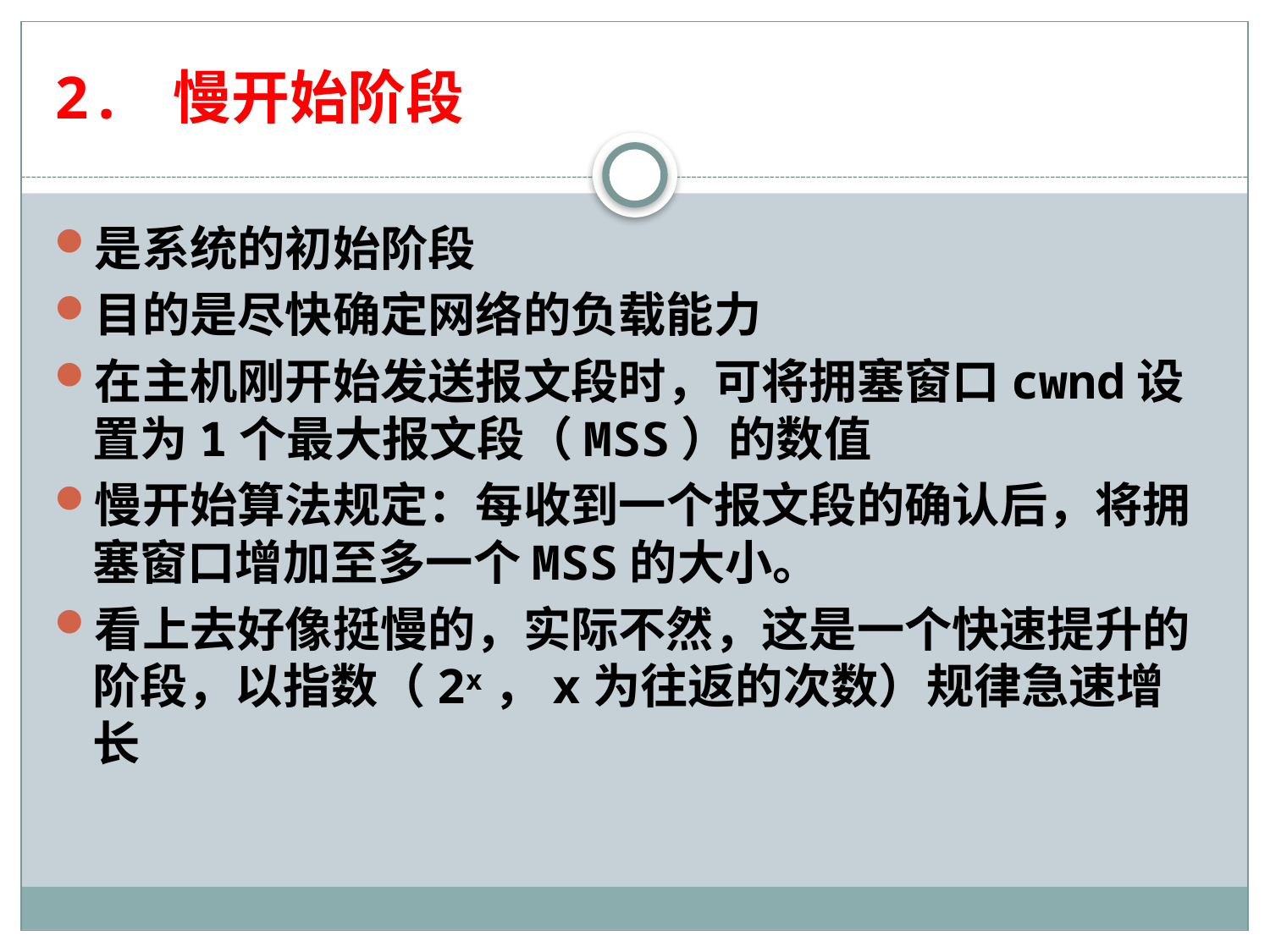

# 2. 慢开始阶段
是系统的初始阶段
目的是尽快确定网络的负载能力
在主机刚开始发送报文段时，可将拥塞窗口cwnd设置为1个最大报文段（MSS）的数值
慢开始算法规定：每收到一个报文段的确认后，将拥塞窗口增加至多一个MSS的大小。
看上去好像挺慢的，实际不然，这是一个快速提升的阶段，以指数（2x，x为往返的次数）规律急速增长